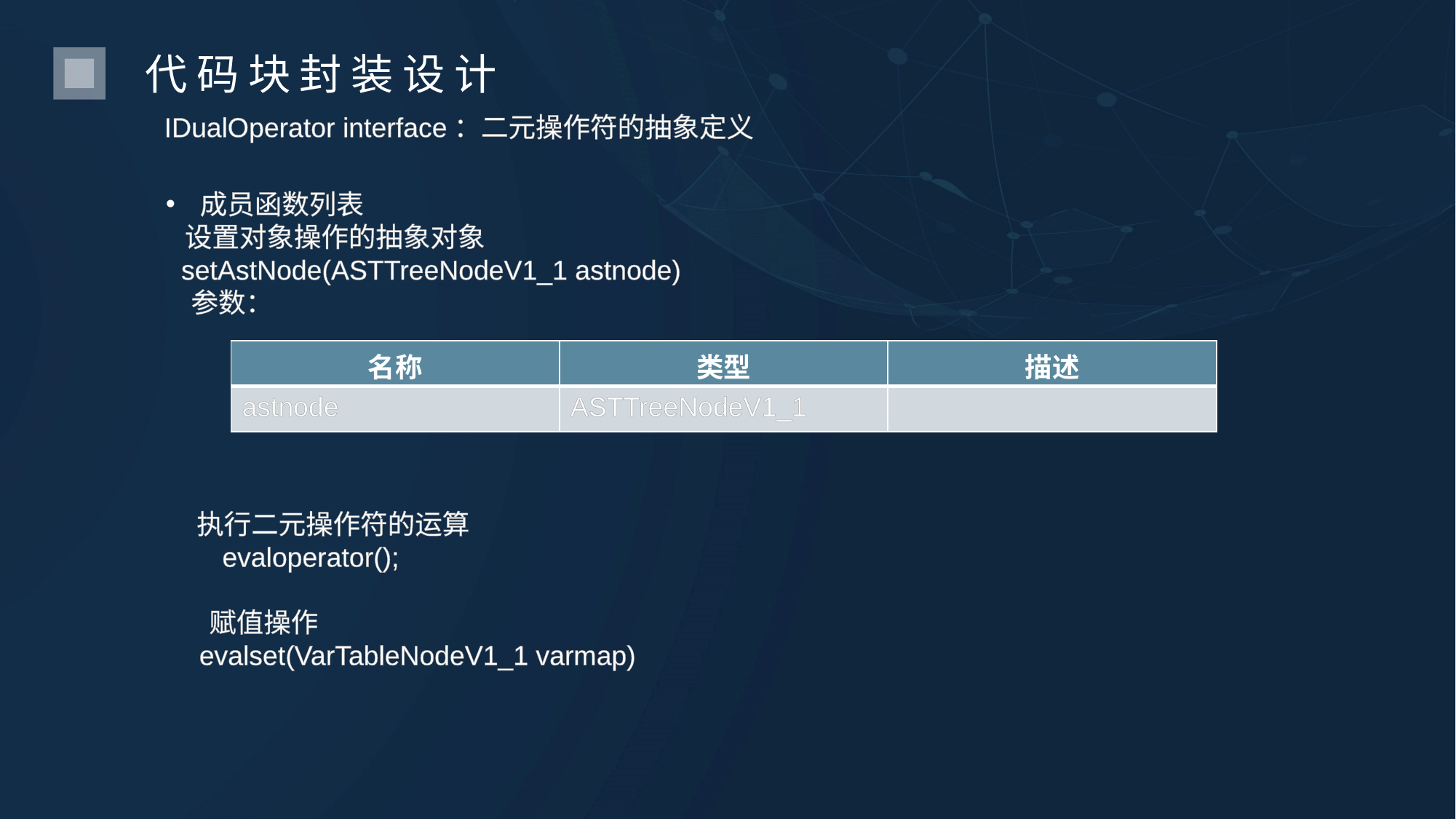

代码块封装设计

IDualOperator interface：二元操作符的抽象定义

成员函数列表
  设置对象操作的抽象对象
  setAstNode(ASTTreeNodeV1_1 astnode)
   参数：
| 名称 | 类型 | 描述 |
| --- | --- | --- |
| astnode | ASTTreeNodeV1\_1 |  |
 执行二元操作符的运算
     evaloperator();

   赋值操作
  evalset(VarTableNodeV1_1 varmap)